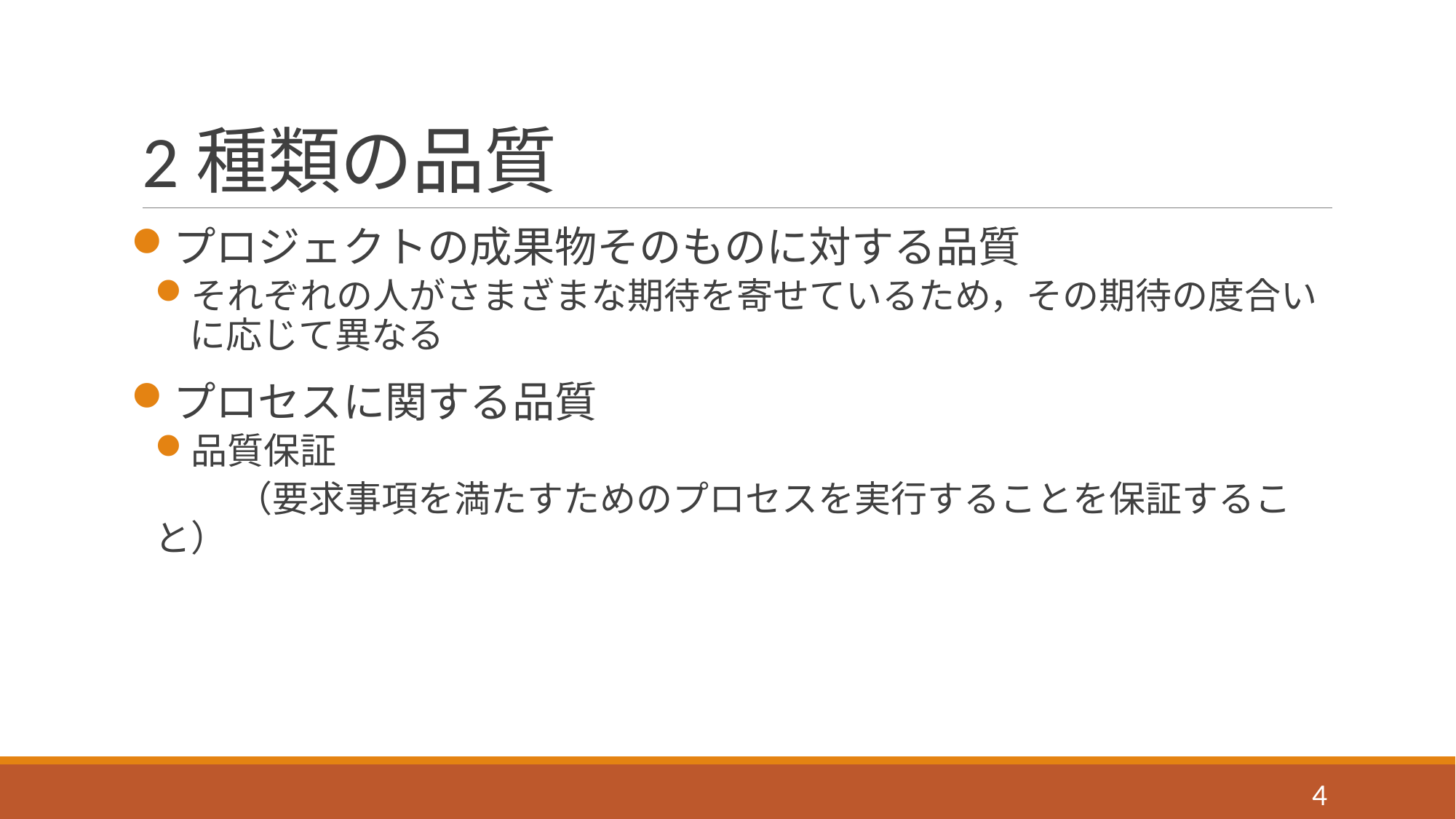

# 2種類の品質
プロジェクトの成果物そのものに対する品質
それぞれの人がさまざまな期待を寄せているため，その期待の度合いに応じて異なる
プロセスに関する品質
品質保証
　 　（要求事項を満たすためのプロセスを実行することを保証すること）

4